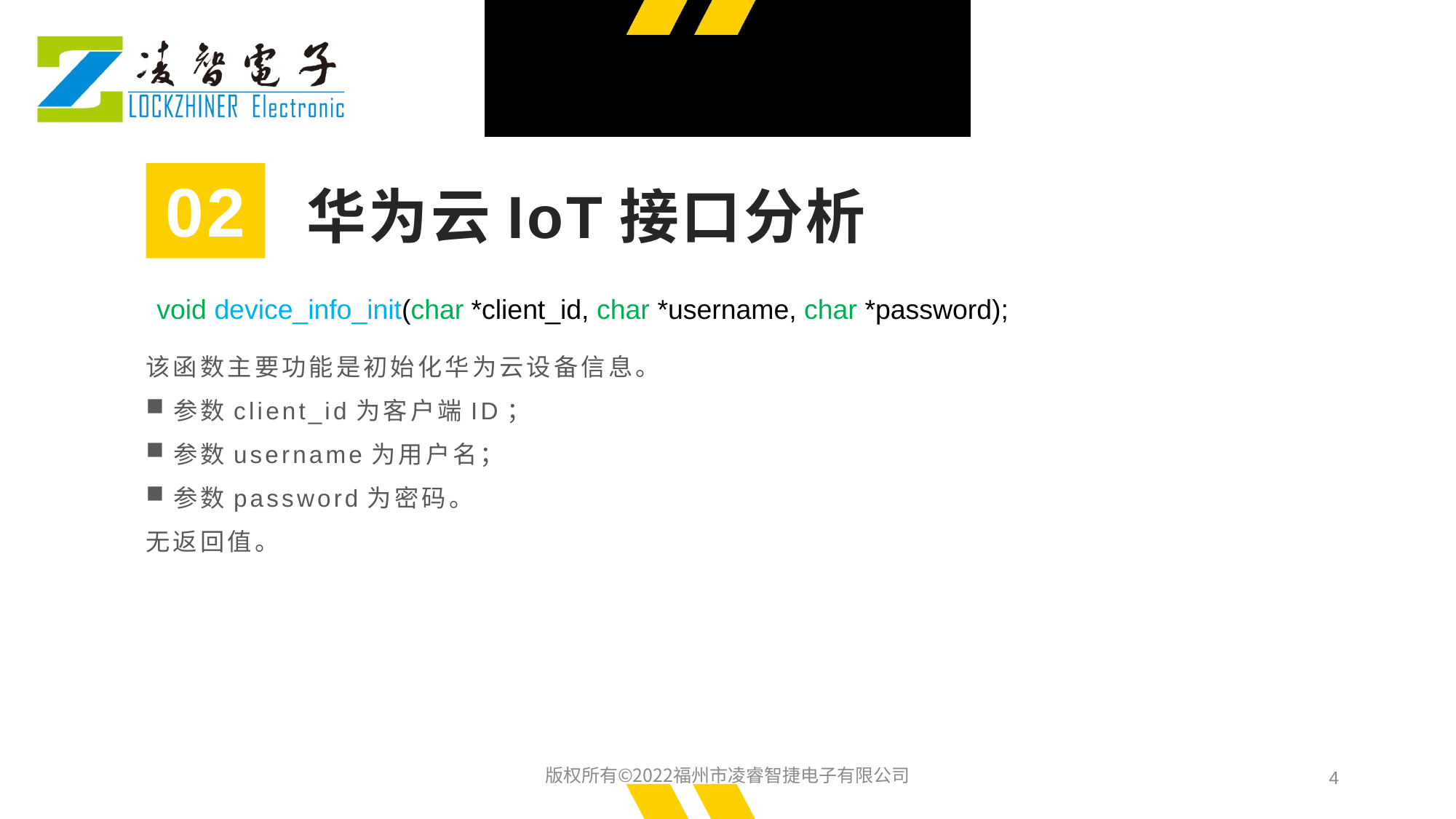

02
华为云IoT接口分析
void device_info_init(char *client_id, char *username, char *password);
该函数主要功能是初始化华为云设备信息。
参数client_id为客户端ID；
参数username为用户名；
参数password为密码。
无返回值。
版权所有©2022福州市凌睿智捷电子有限公司
4